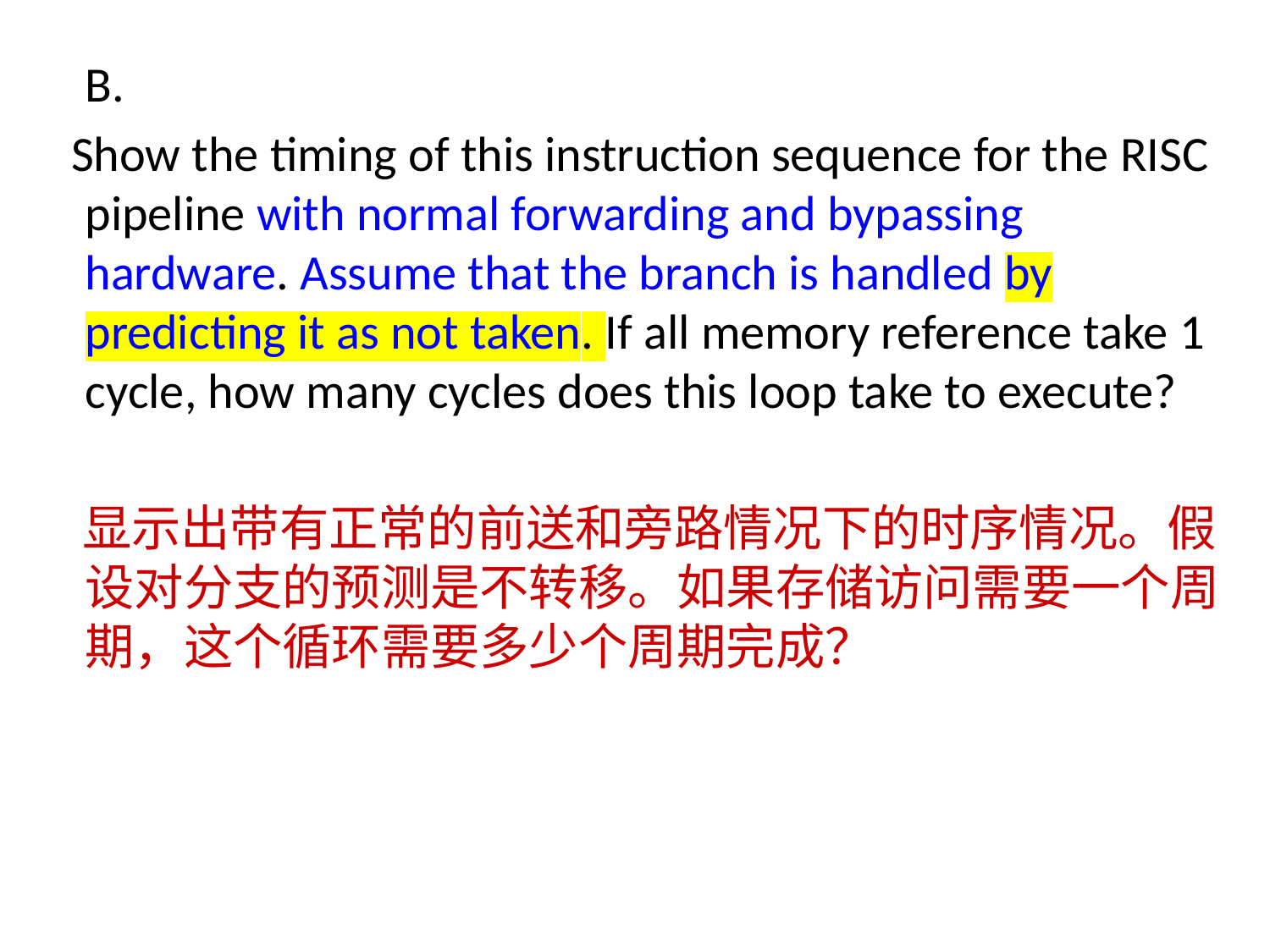

B.
   Show the timing of this instruction sequence for the RISC pipeline with normal forwarding and bypassing hardware. Assume that the branch is handled by predicting it as not taken. If all memory reference take 1 cycle, how many cycles does this loop take to execute?

   显示出带有正常的前送和旁路情况下的时序情况。假设对分支的预测是不转移。如果存储访问需要一个周期，这个循环需要多少个周期完成？